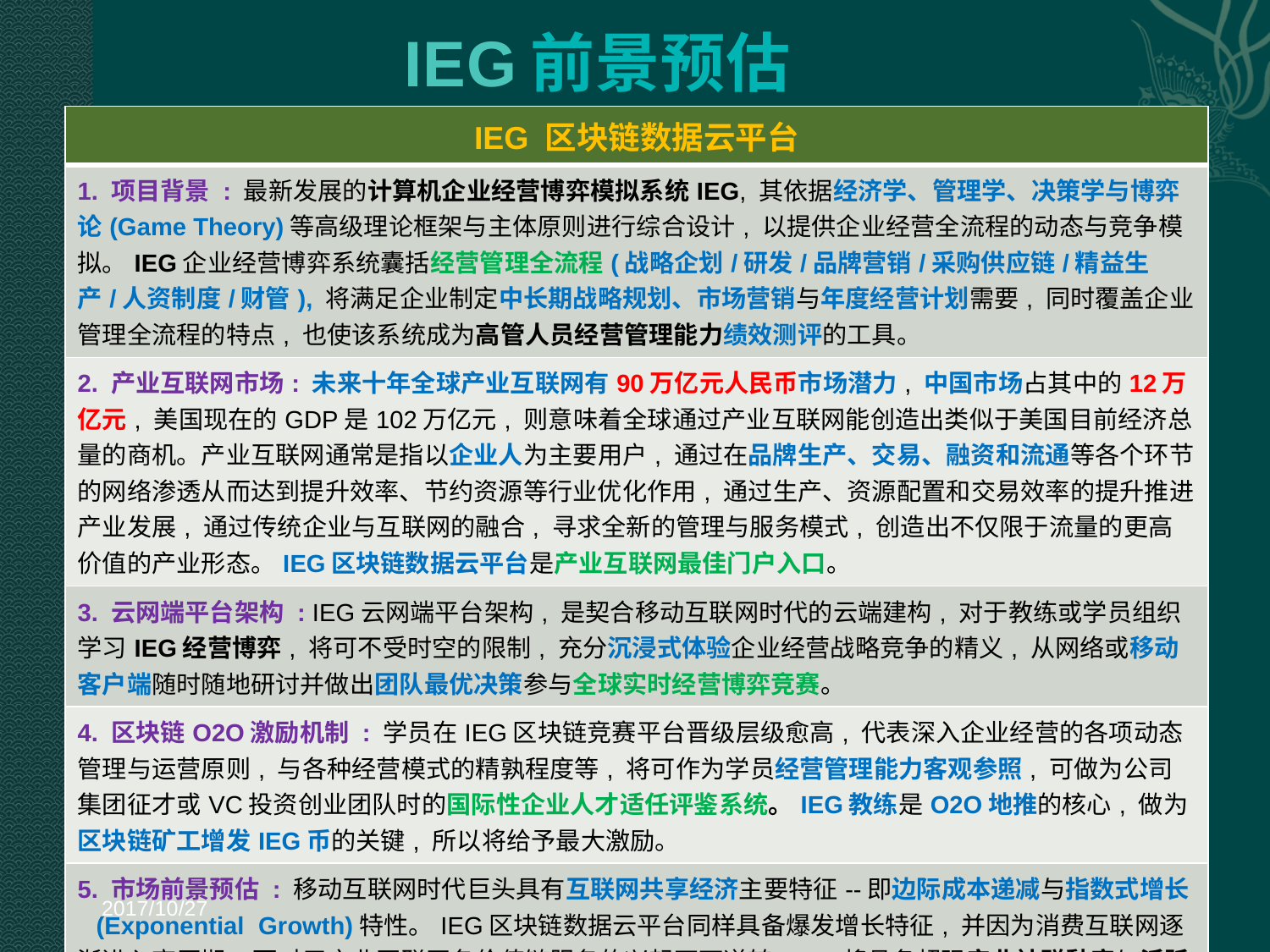

# IEG前景预估
| IEG 区块链数据云平台 |
| --- |
| 1. 项目背景 : 最新发展的计算机企业经营博弈模拟系统IEG, 其依据经济学、管理学、决策学与博弈论(Game Theory)等高级理论框架与主体原则进行综合设计, 以提供企业经营全流程的动态与竞争模拟。IEG企业经营博弈系统囊括经营管理全流程(战略企划/研发/品牌营销/采购供应链/精益生产/人资制度/财管), 将满足企业制定中长期战略规划、市场营销与年度经营计划需要, 同时覆盖企业管理全流程的特点, 也使该系统成为高管人员经营管理能力绩效测评的工具。 |
| 2. 产业互联网市场: 未来十年全球产业互联网有90万亿元人民币市场潜力, 中国市场占其中的12万亿元, 美国现在的GDP是102万亿元, 则意味着全球通过产业互联网能创造出类似于美国目前经济总量的商机。产业互联网通常是指以企业人为主要用户, 通过在品牌生产、交易、融资和流通等各个环节的网络渗透从而达到提升效率、节约资源等行业优化作用, 通过生产、资源配置和交易效率的提升推进产业发展, 通过传统企业与互联网的融合, 寻求全新的管理与服务模式, 创造出不仅限于流量的更高价值的产业形态。IEG区块链数据云平台是产业互联网最佳门户入口。 |
| 3. 云网端平台架构 : IEG云网端平台架构, 是契合移动互联网时代的云端建构, 对于教练或学员组织学习IEG经营博弈, 将可不受时空的限制, 充分沉浸式体验企业经营战略竞争的精义, 从网络或移动客户端随时随地研讨并做出团队最优决策参与全球实时经营博弈竞赛。 |
| 4. 区块链O2O激励机制 : 学员在IEG区块链竞赛平台晋级层级愈高, 代表深入企业经营的各项动态管理与运营原则, 与各种经营模式的精孰程度等, 将可作为学员经营管理能力客观参照, 可做为公司集团征才或VC投资创业团队时的国际性企业人才适任评鉴系统。IEG教练是O2O地推的核心, 做为区块链矿工增发IEG币的关键, 所以将给予最大激励。 |
| 5. 市场前景预估 : 移动互联网时代巨头具有互联网共享经济主要特征--即边际成本递减与指数式增长 (Exponential Growth)特性。IEG区块链数据云平台同样具备爆发增长特征, 并因为消费互联网逐渐进入高原期, 而对于产业互联网各价值链服务的兴起不可逆转, IEG将具备超强产业社群黏度与活跃度, 中长期将有极大机会成长为产业互联网时代百亿至千亿美元市值的超级独角兽。 |
2017/10/27
24